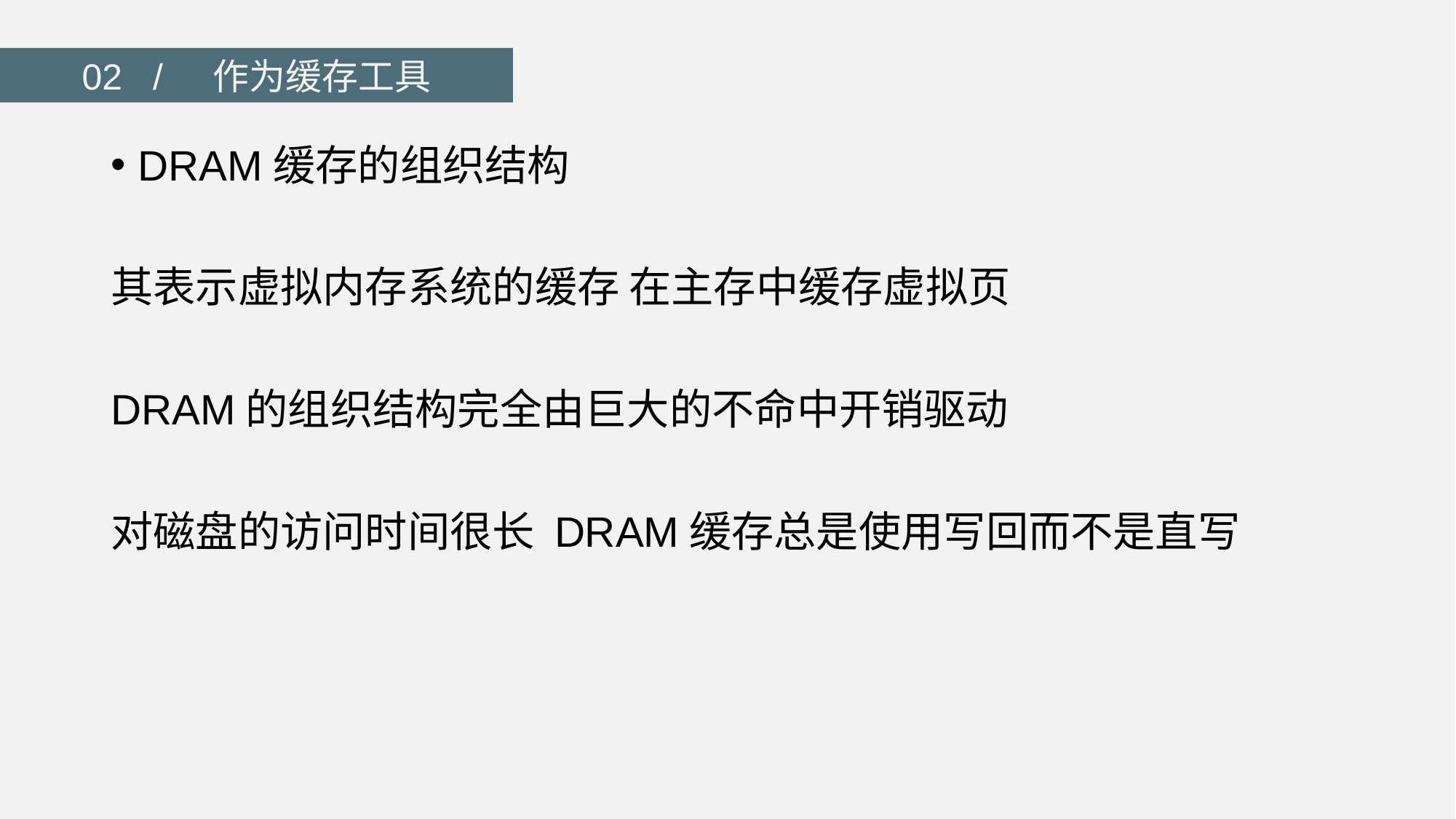

02   /    作为缓存工具
DRAM缓存的组织结构

其表示虚拟内存系统的缓存 在主存中缓存虚拟页

DRAM的组织结构完全由巨大的不命中开销驱动

对磁盘的访问时间很长 DRAM缓存总是使用写回而不是直写